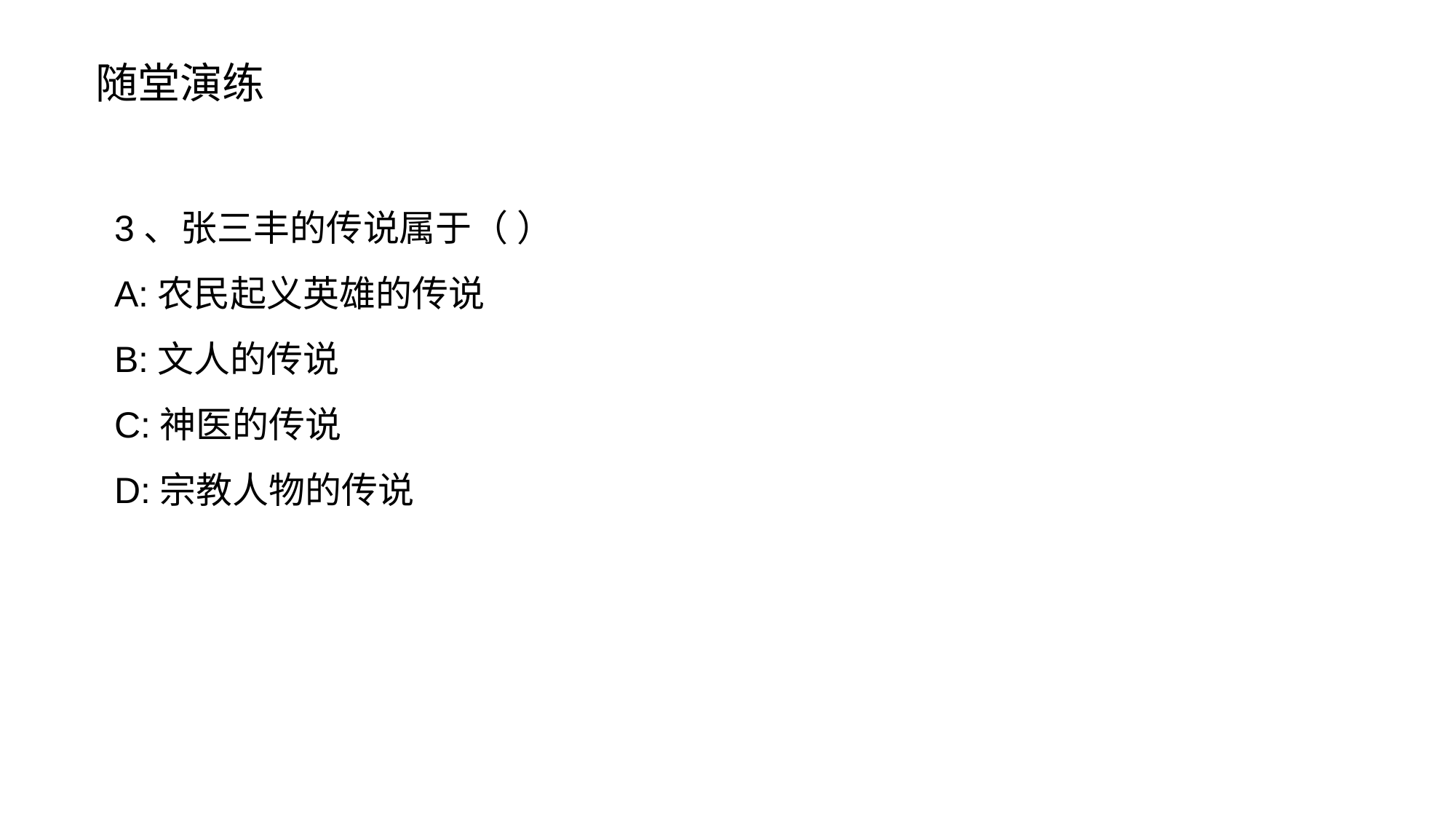

随堂演练
3、张三丰的传说属于（ ）
A:农民起义英雄的传说
B:文人的传说
C:神医的传说
D:宗教人物的传说